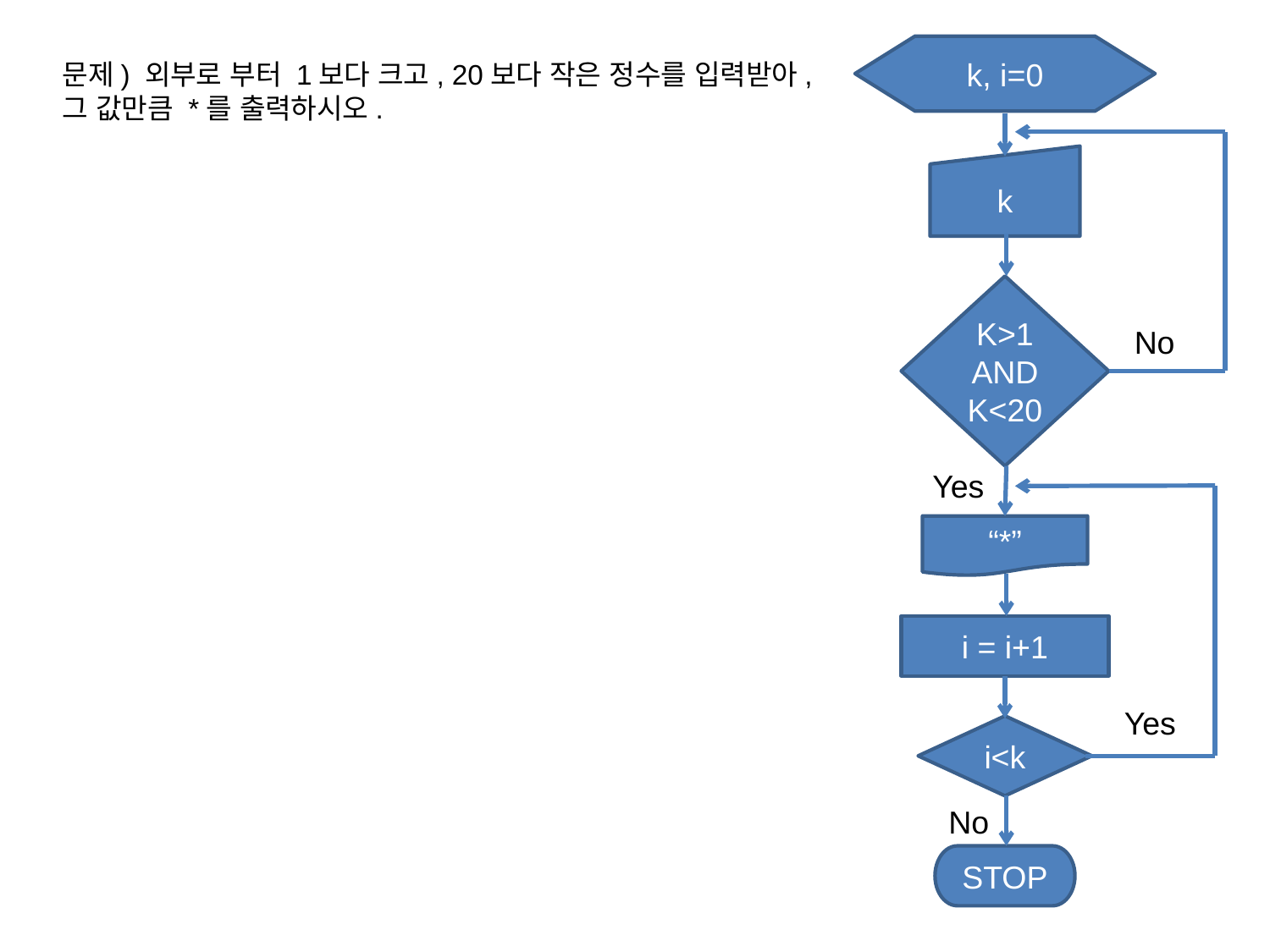

k, i=0
문제) 외부로 부터 1보다 크고, 20보다 작은 정수를 입력받아,
그 값만큼 *를 출력하시오.
k
K>1
AND
K<20
No
Yes
“*”
i = i+1
Yes
i<k
No
STOP